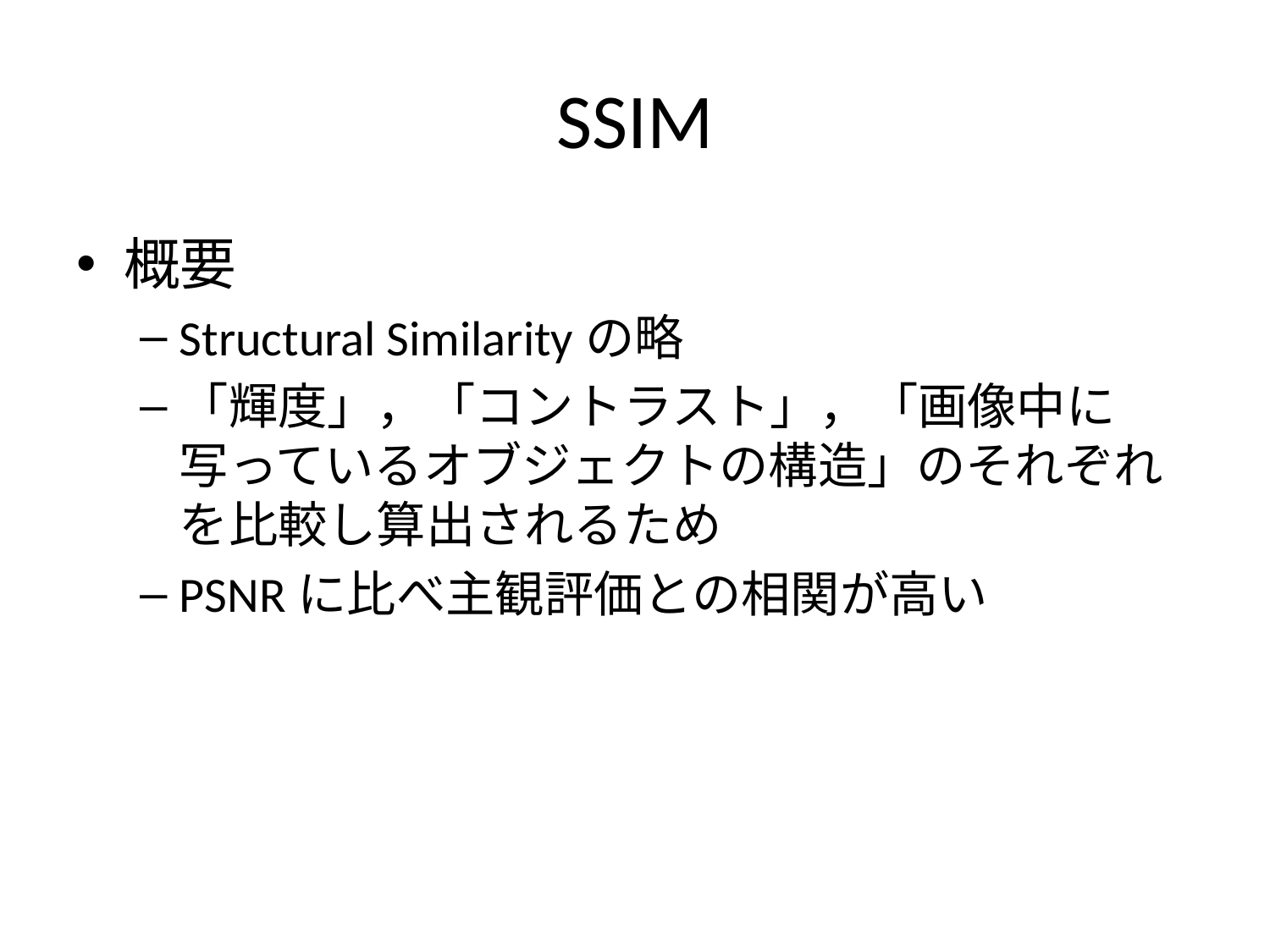

# SSIM
概要
Structural Similarityの略
「輝度」，「コントラスト」，「画像中に写っているオブジェクトの構造」のそれぞれを比較し算出されるため
PSNRに比べ主観評価との相関が高い